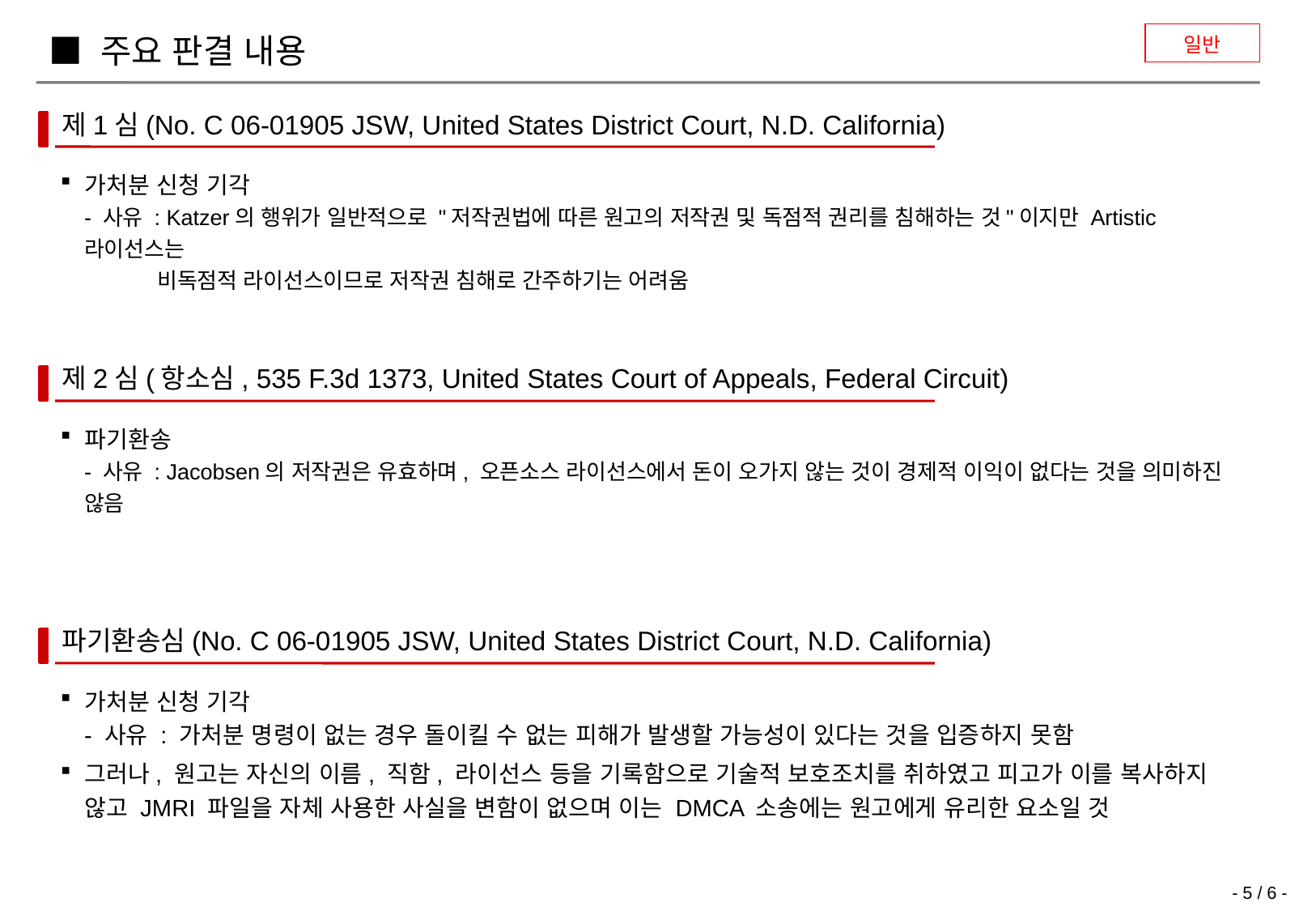

일반
■ 주요 판결 내용
제1심(No. C 06-01905 JSW, United States District Court, N.D. California)

가처분 신청 기각
- 사유 : Katzer의 행위가 일반적으로 "저작권법에 따른 원고의 저작권 및 독점적 권리를 침해하는 것"이지만 Artistic 라이선스는
            비독점적 라이선스이므로 저작권 침해로 간주하기는 어려움
제2심(항소심, 535 F.3d 1373, United States Court of Appeals, Federal Circuit)

파기환송
- 사유 : Jacobsen의 저작권은 유효하며, 오픈소스 라이선스에서 돈이 오가지 않는 것이 경제적 이익이 없다는 것을 의미하진 않음
파기환송심(No. C 06-01905 JSW, United States District Court, N.D. California)

가처분 신청 기각
- 사유 : 가처분 명령이 없는 경우 돌이킬 수 없는 피해가 발생할 가능성이 있다는 것을 입증하지 못함
그러나, 원고는 자신의 이름, 직함, 라이선스 등을 기록함으로 기술적 보호조치를 취하였고 피고가 이를 복사하지 않고 JMRI 파일을 자체 사용한 사실을 변함이 없으며 이는 DMCA 소송에는 원고에게 유리한 요소일 것